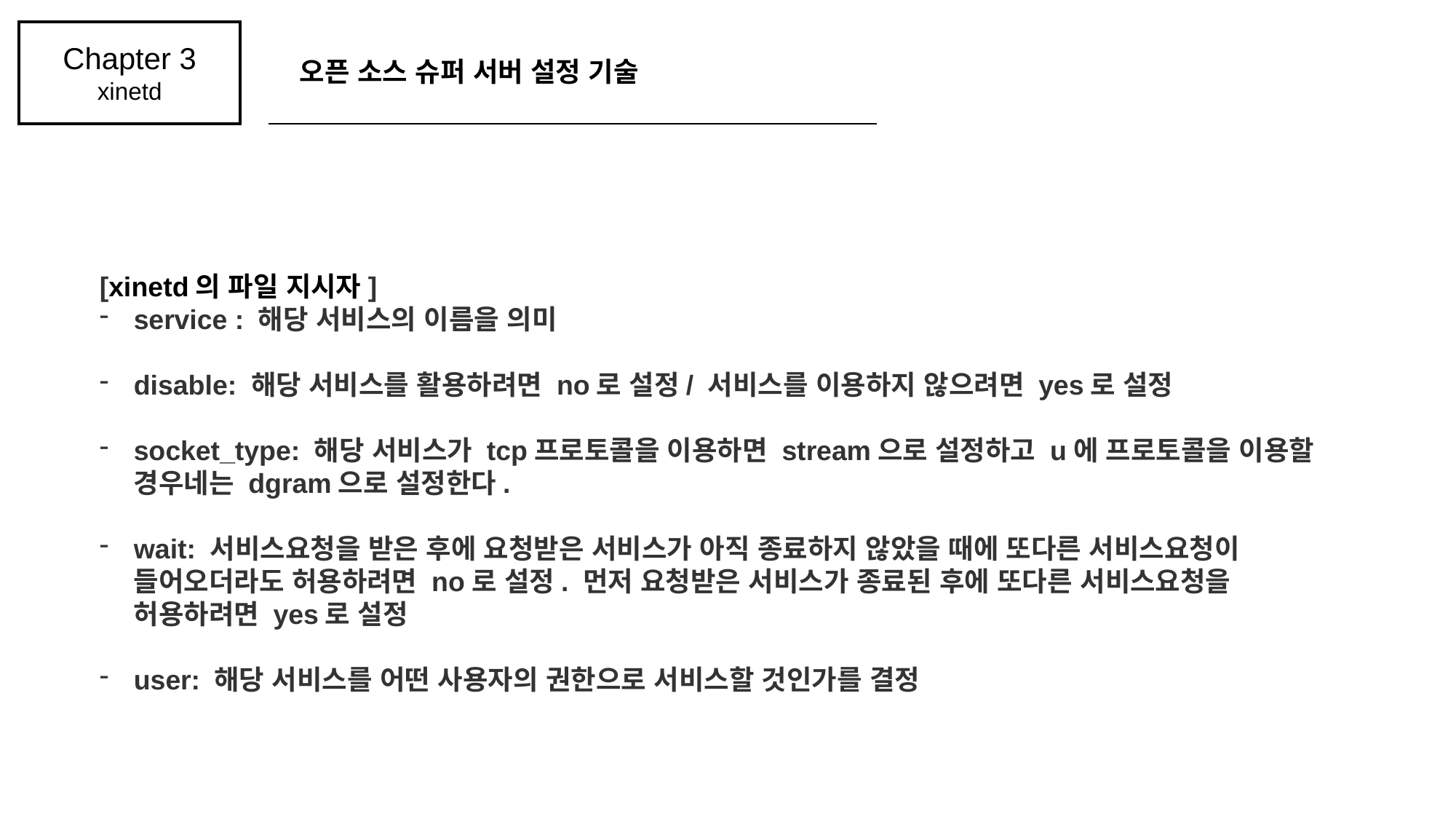

Chapter 3
xinetd
오픈 소스 슈퍼 서버 설정 기술
[xinetd의 파일 지시자]
service : 해당 서비스의 이름을 의미

disable: 해당 서비스를 활용하려면 no로 설정/ 서비스를 이용하지 않으려면 yes로 설정

socket_type: 해당 서비스가 tcp프로토콜을 이용하면 stream으로 설정하고 u에 프로토콜을 이용할 경우네는 dgram으로 설정한다.

wait: 서비스요청을 받은 후에 요청받은 서비스가 아직 종료하지 않았을 때에 또다른 서비스요청이 들어오더라도 허용하려면 no로 설정. 먼저 요청받은 서비스가 종료된 후에 또다른 서비스요청을 허용하려면 yes로 설정

user: 해당 서비스를 어떤 사용자의 권한으로 서비스할 것인가를 결정